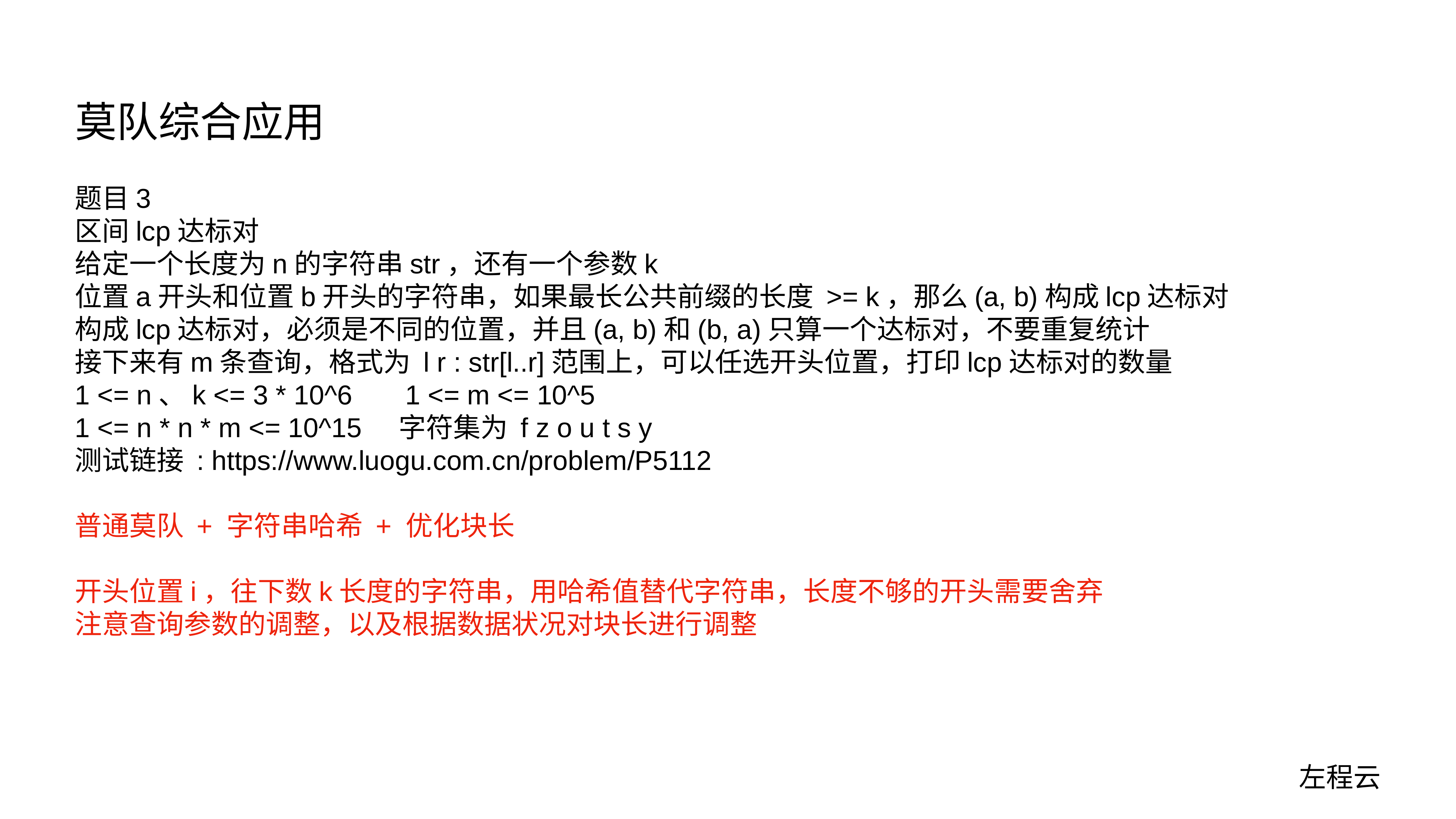

# 莫队综合应用
题目3
区间lcp达标对
给定一个长度为n的字符串str，还有一个参数k
位置a开头和位置b开头的字符串，如果最长公共前缀的长度 >= k，那么(a, b)构成lcp达标对
构成lcp达标对，必须是不同的位置，并且(a, b)和(b, a)只算一个达标对，不要重复统计
接下来有m条查询，格式为 l r : str[l..r]范围上，可以任选开头位置，打印lcp达标对的数量
1 <= n、k <= 3 * 10^6       1 <= m <= 10^5
1 <= n * n * m <= 10^15    字符集为 f z o u t s y
测试链接 : https://www.luogu.com.cn/problem/P5112

普通莫队 + 字符串哈希 + 优化块长

开头位置i，往下数k长度的字符串，用哈希值替代字符串，长度不够的开头需要舍弃
注意查询参数的调整，以及根据数据状况对块长进行调整
左程云